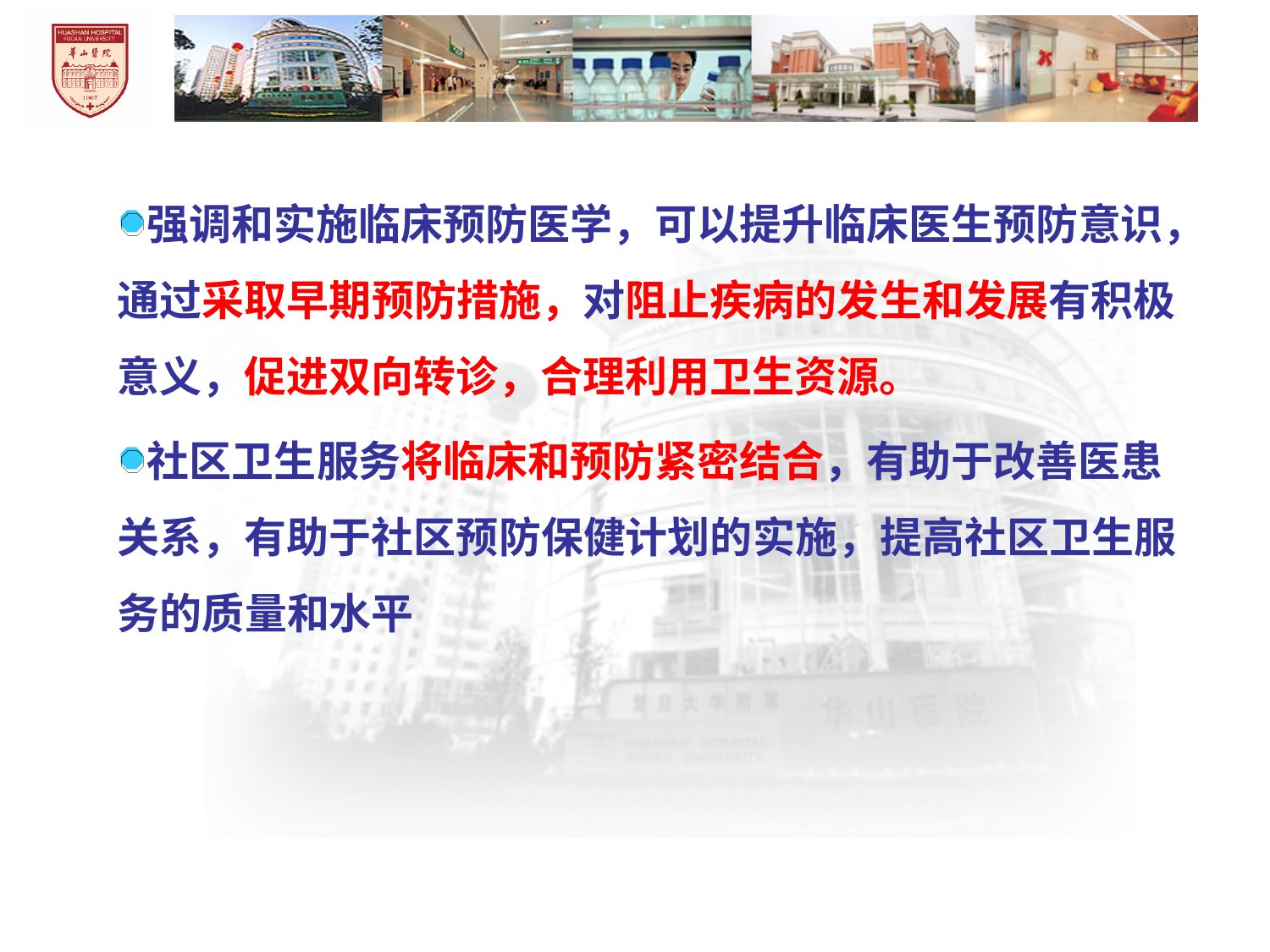

强调和实施临床预防医学，可以提升临床医生预防意识，通过采取早期预防措施，对阻止疾病的发生和发展有积极意义，促进双向转诊，合理利用卫生资源。
社区卫生服务将临床和预防紧密结合，有助于改善医患关系，有助于社区预防保健计划的实施，提高社区卫生服务的质量和水平